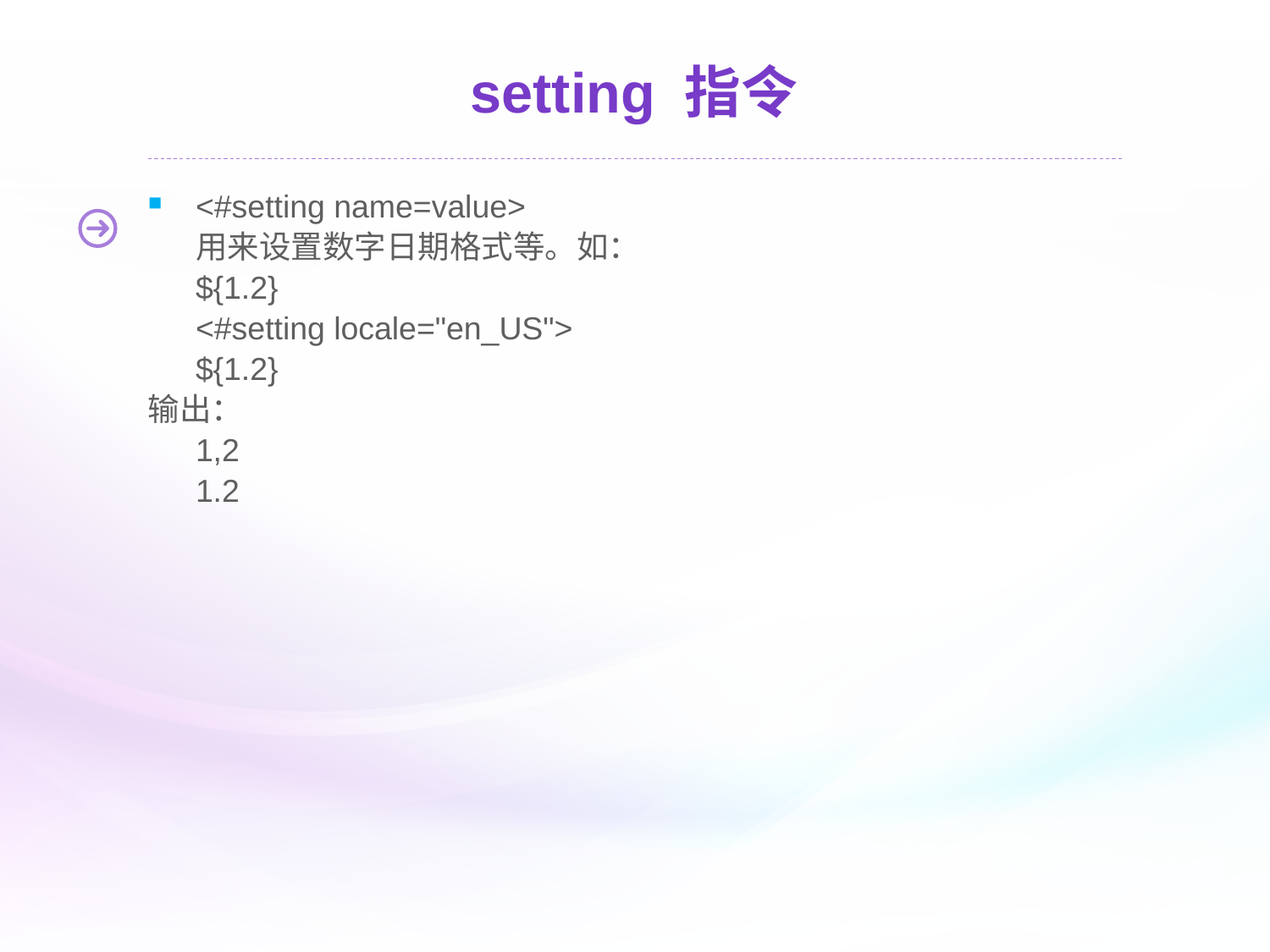

# setting 指令
<#setting name=value>
	用来设置数字日期格式等。如：
	${1.2}
 	<#setting locale="en_US">
 	${1.2}
输出：
	1,2
 	1.2